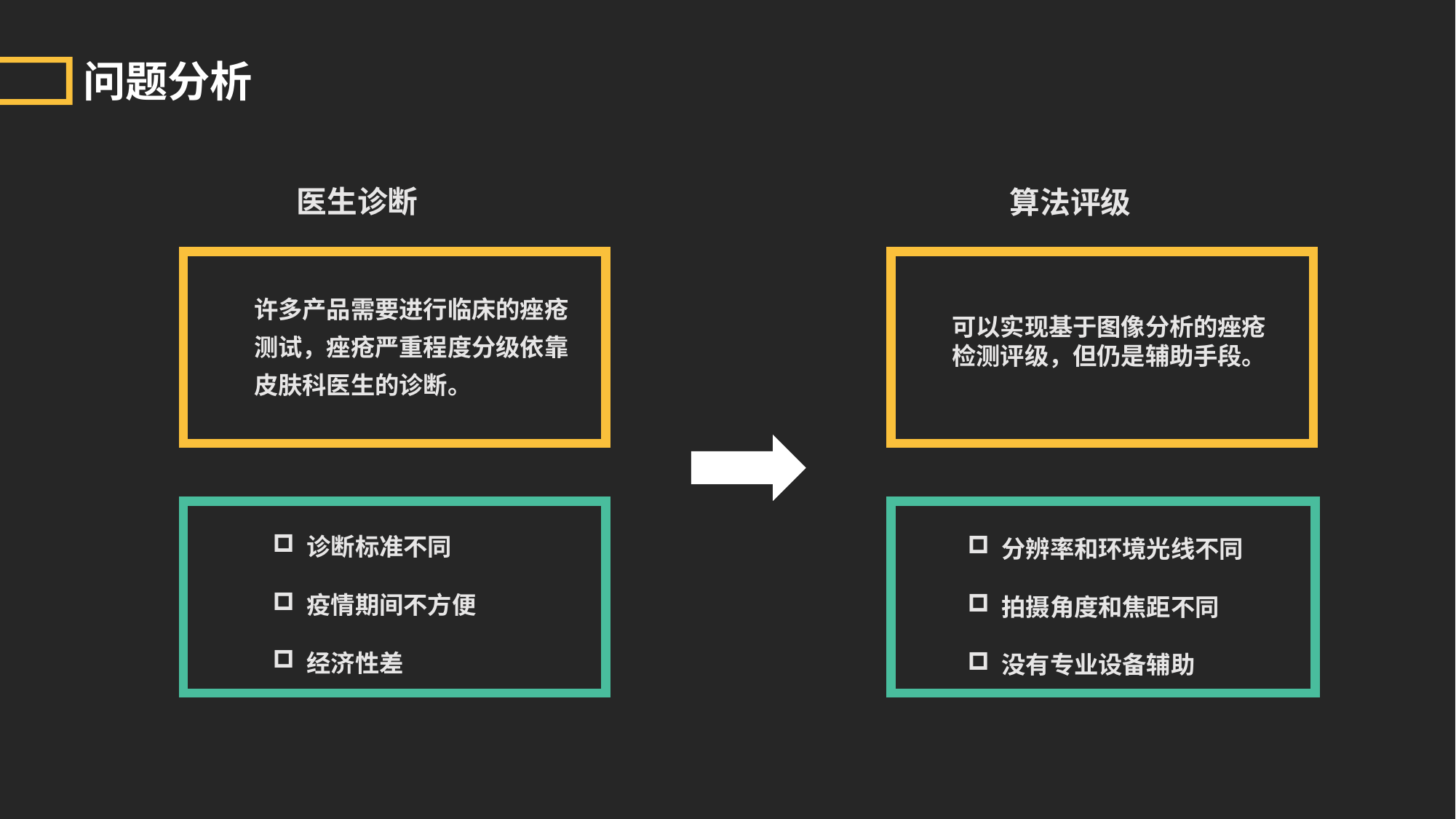

问题分析

医生诊断
算法评级

许多产品需要进行临床的痤疮测试，痤疮严重程度分级依靠皮肤科医生的诊断。
可以实现基于图像分析的痤疮检测评级，但仍是辅助手段。

诊断标准不同
疫情期间不方便
经济性差
分辨率和环境光线不同
拍摄角度和焦距不同
没有专业设备辅助